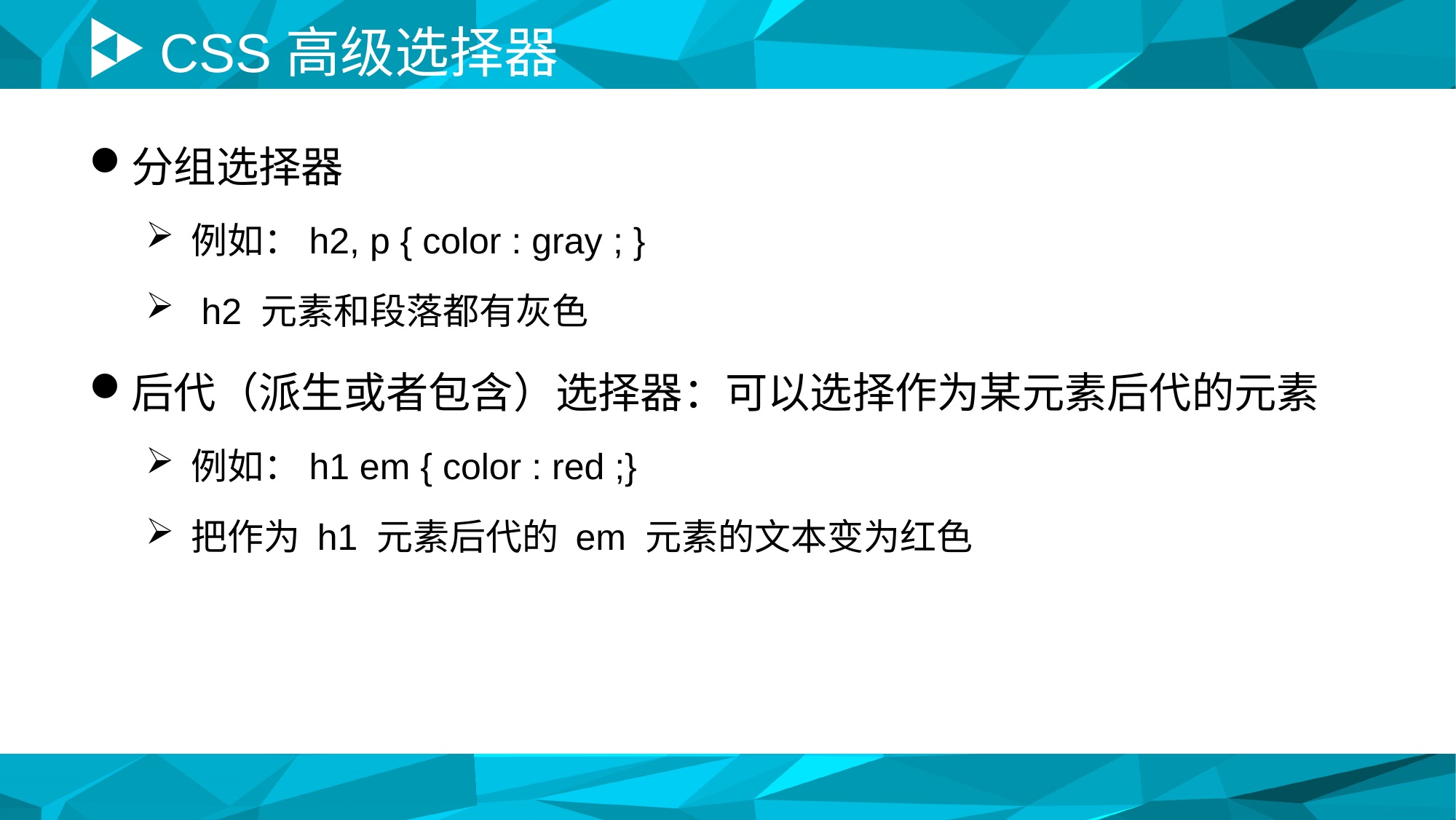

# CSS高级选择器
分组选择器
例如：h2, p { color : gray ; }
 h2 元素和段落都有灰色
后代（派生或者包含）选择器：可以选择作为某元素后代的元素
例如：h1 em { color : red ;}
把作为 h1 元素后代的 em 元素的文本变为红色